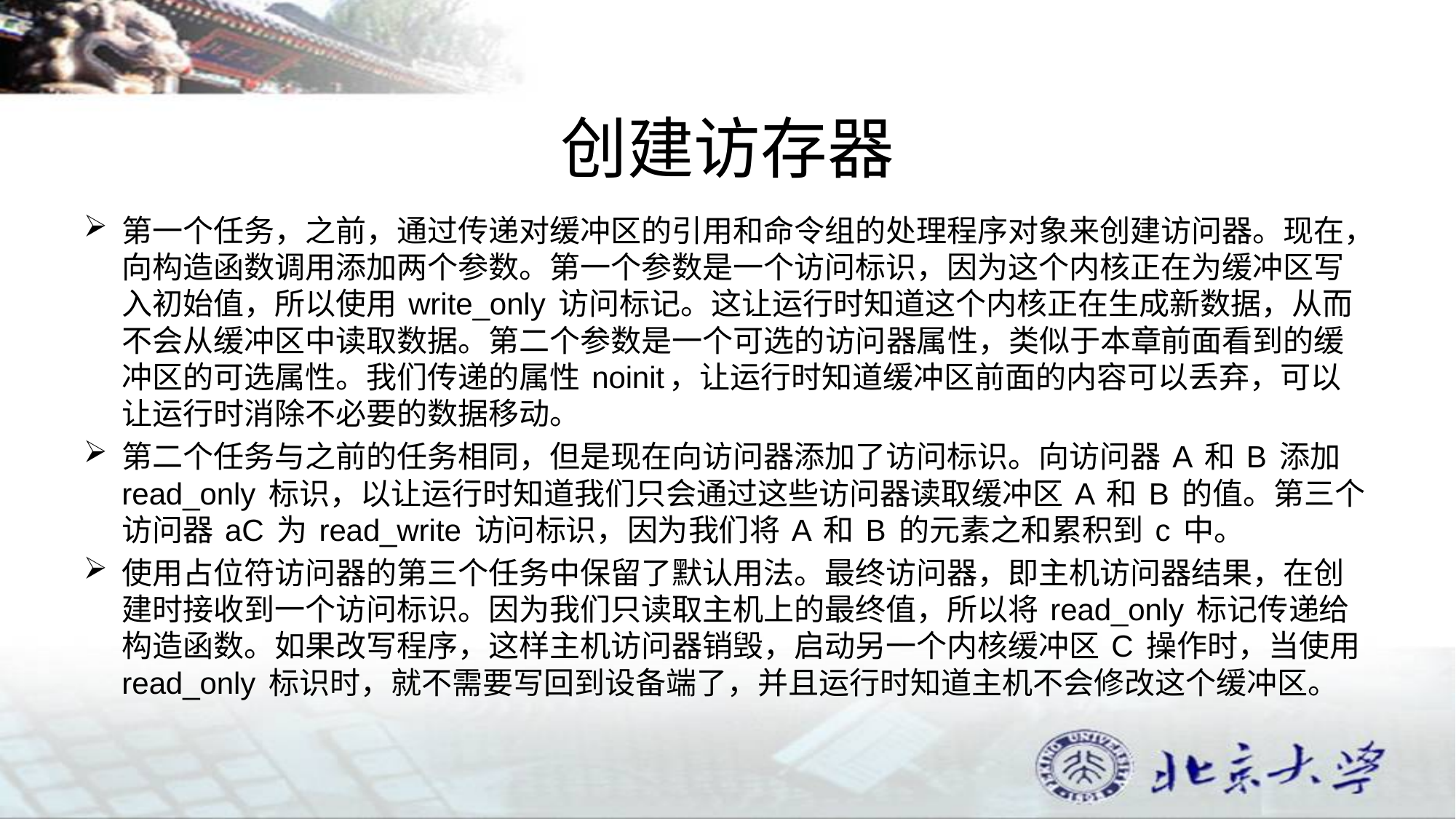

# 创建访存器
第一个任务，之前，通过传递对缓冲区的引用和命令组的处理程序对象来创建访问器。现在，向构造函数调用添加两个参数。第一个参数是一个访问标识，因为这个内核正在为缓冲区写入初始值，所以使用 write_only 访问标记。这让运行时知道这个内核正在生成新数据，从而不会从缓冲区中读取数据。第二个参数是一个可选的访问器属性，类似于本章前面看到的缓冲区的可选属性。我们传递的属性 noinit，让运行时知道缓冲区前面的内容可以丢弃，可以让运行时消除不必要的数据移动。
第二个任务与之前的任务相同，但是现在向访问器添加了访问标识。向访问器 A 和 B 添加 read_only 标识，以让运行时知道我们只会通过这些访问器读取缓冲区 A 和 B 的值。第三个访问器 aC 为 read_write 访问标识，因为我们将 A 和 B 的元素之和累积到 c 中。
使用占位符访问器的第三个任务中保留了默认用法。最终访问器，即主机访问器结果，在创建时接收到一个访问标识。因为我们只读取主机上的最终值，所以将 read_only 标记传递给构造函数。如果改写程序，这样主机访问器销毁，启动另一个内核缓冲区 C 操作时，当使用 read_only 标识时，就不需要写回到设备端了，并且运行时知道主机不会修改这个缓冲区。